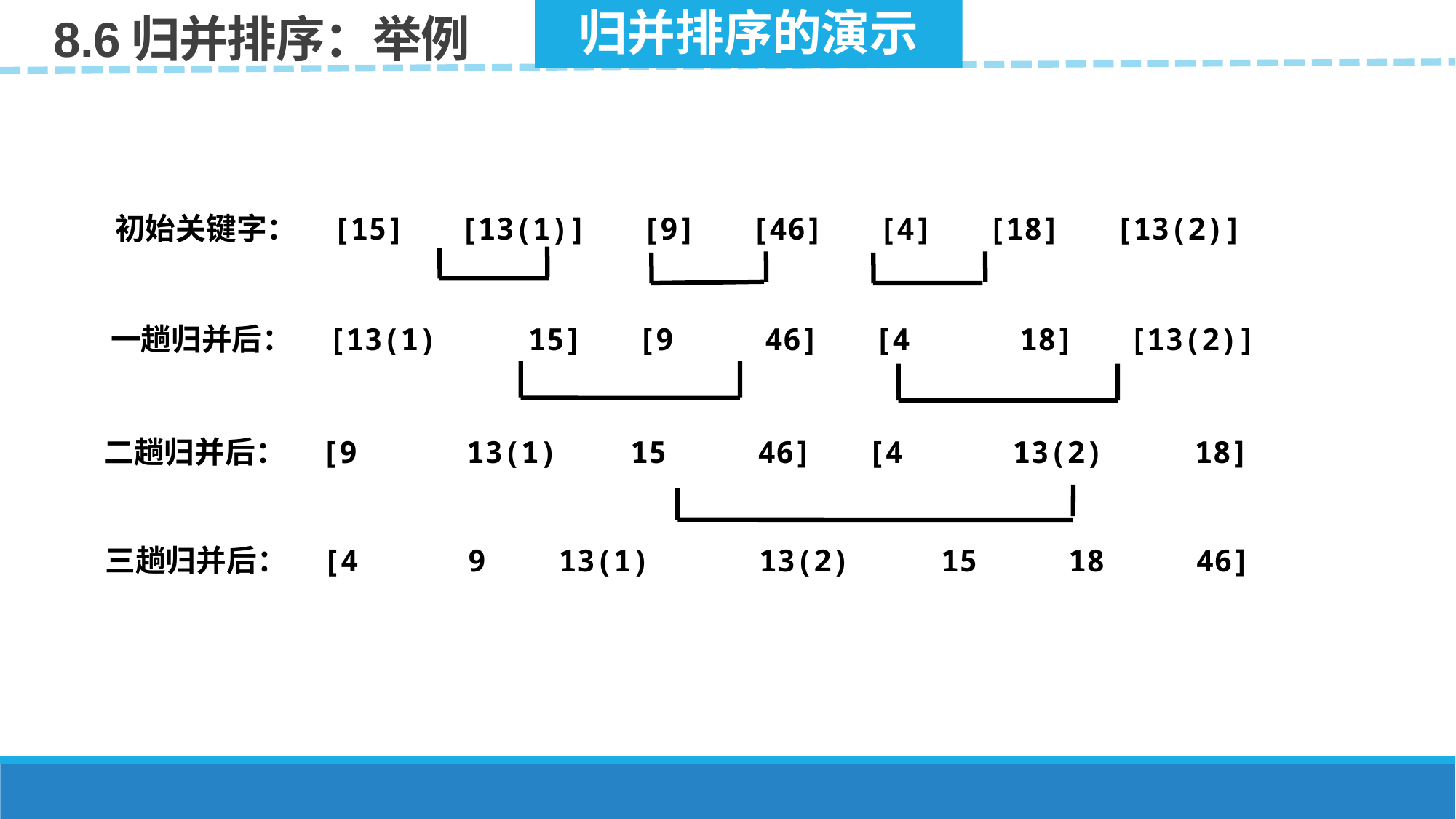

8.6归并排序：举例
归并排序的演示
初始关键字：    [15]   [13(1)]   [9]   [46]   [4]   [18]   [13(2)]

一趟归并后：    [13(1)     15]   [9     46]   [4      18]   [13(2)]

二趟归并后：    [9      13(1)    15     46]   [4      13(2)     18]

三趟归并后：    [4      9    13(1)      13(2)     15     18     46]